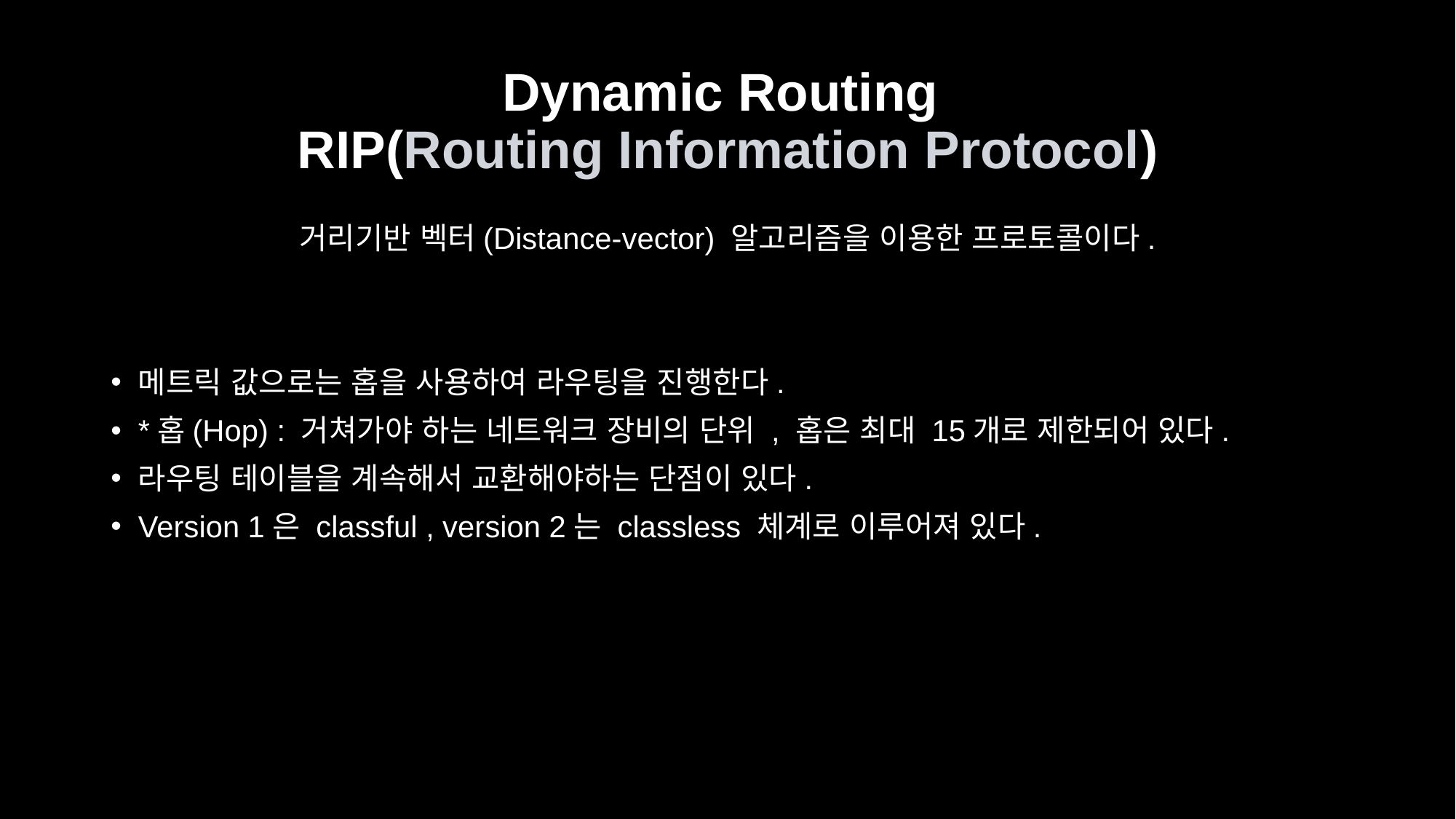

# Dynamic Routing RIP(Routing Information Protocol)
거리기반 벡터(Distance-vector) 알고리즘을 이용한 프로토콜이다.

메트릭 값으로는 홉을 사용하여 라우팅을 진행한다.
*홉(Hop) : 거쳐가야 하는 네트워크 장비의 단위 , 홉은 최대 15개로 제한되어 있다.
라우팅 테이블을 계속해서 교환해야하는 단점이 있다.
Version 1은 classful , version 2는 classless 체계로 이루어져 있다.